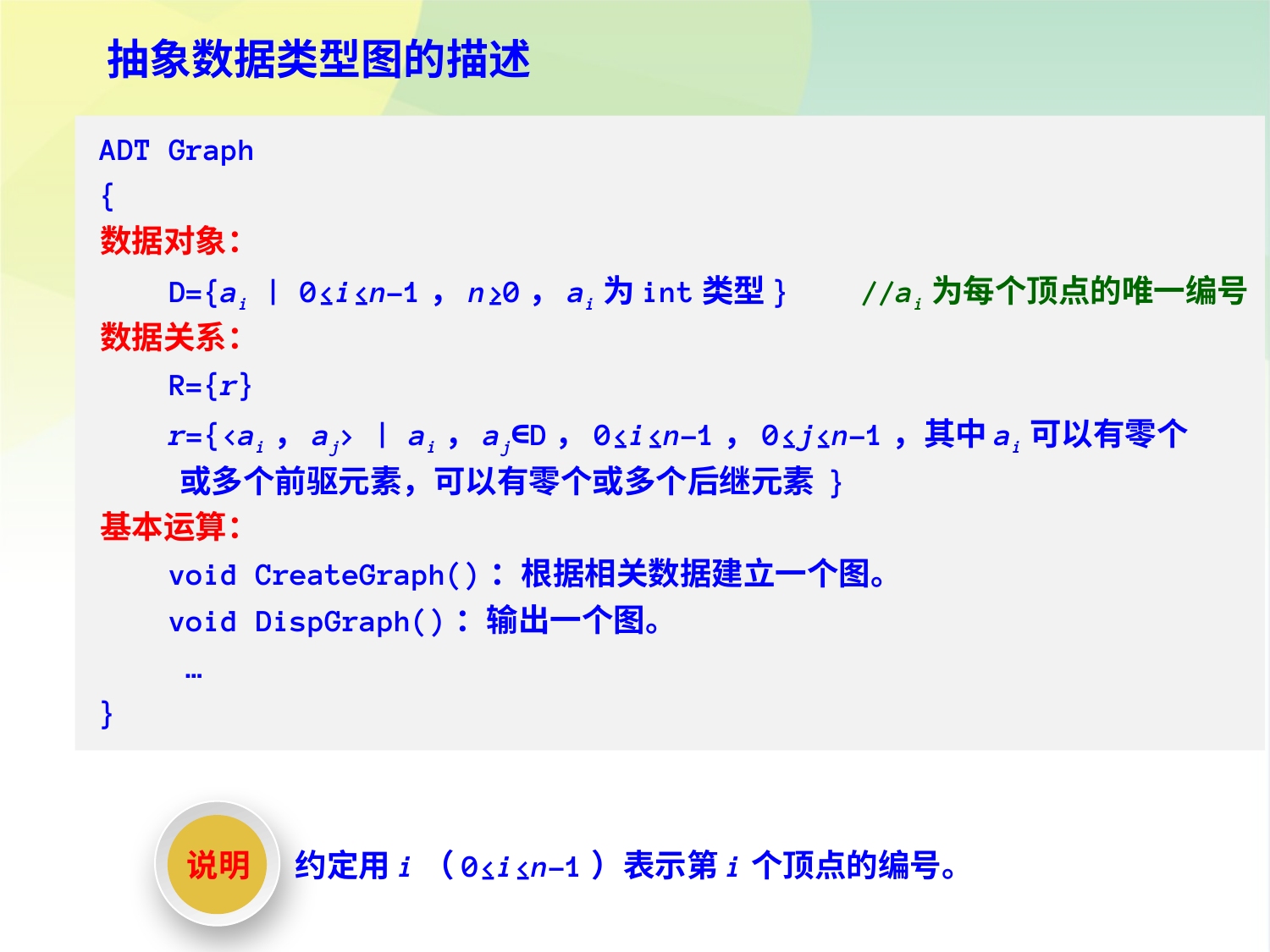

抽象数据类型图的描述
ADT Graph
{
数据对象：
    D={ai | 0≤i≤n-1，n≥0，ai为int类型}	//ai为每个顶点的唯一编号
数据关系：
    R={r}
    r={<ai，aj> | ai，aj∈D，0≤i≤n-1，0≤j≤n-1，其中ai可以有零个
          或多个前驱元素，可以有零个或多个后继元素 }
基本运算：
    void CreateGraph()：根据相关数据建立一个图。
    void DispGraph()：输出一个图。
     …
}

说明
约定用i（0≤i≤n-1）表示第i个顶点的编号。